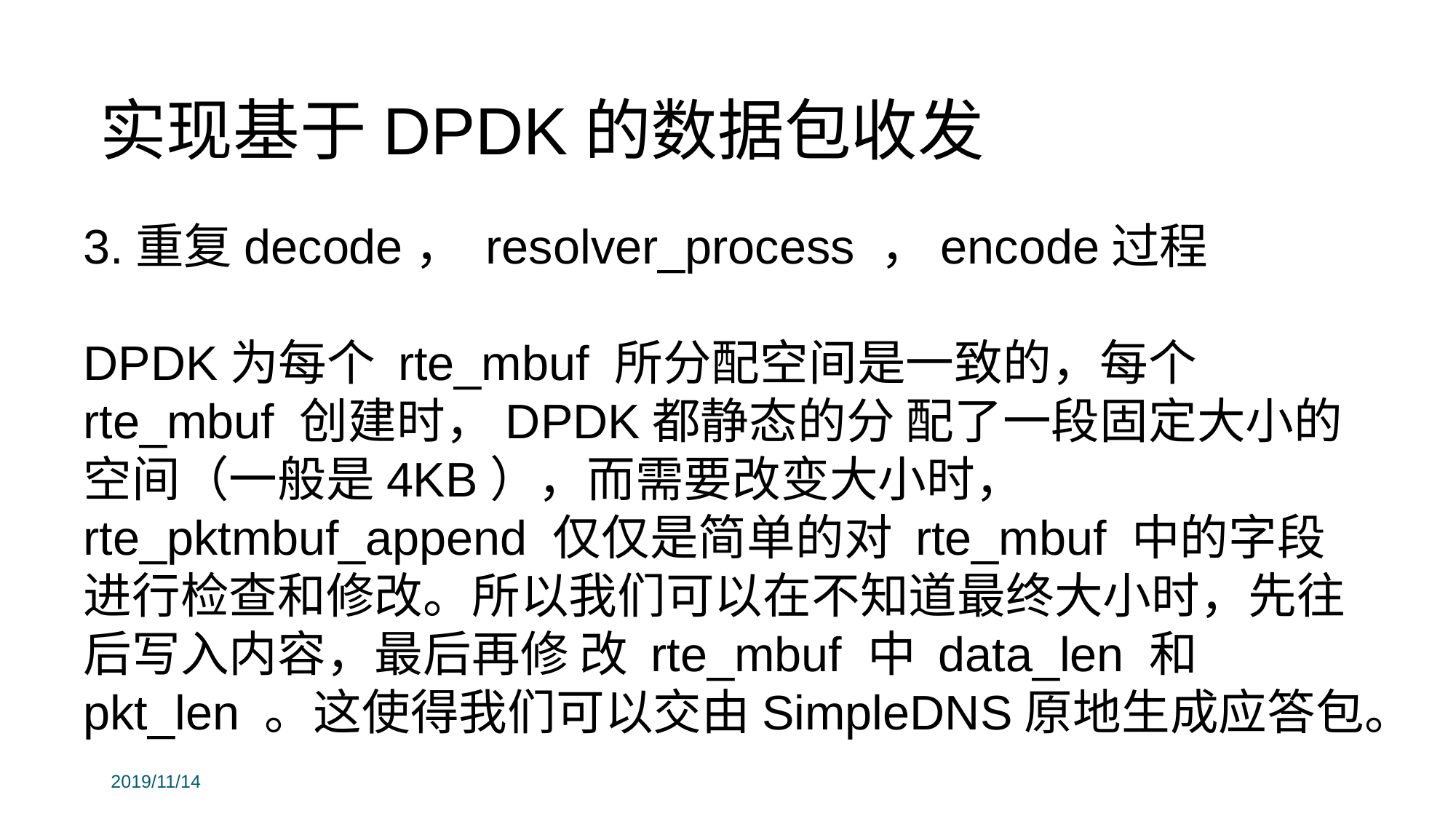

# 实现基于DPDK的数据包收发
3.重复decode， resolver_process ，encode过程

DPDK为每个 rte_mbuf 所分配空间是一致的，每个 rte_mbuf 创建时，DPDK都静态的分 配了一段固定大小的空间（一般是4KB），而需要改变大小时， rte_pktmbuf_append 仅仅是简单的对 rte_mbuf 中的字段进行检查和修改。所以我们可以在不知道最终大小时，先往后写入内容，最后再修 改 rte_mbuf 中 data_len 和 pkt_len 。这使得我们可以交由SimpleDNS原地生成应答包。
2019/11/14